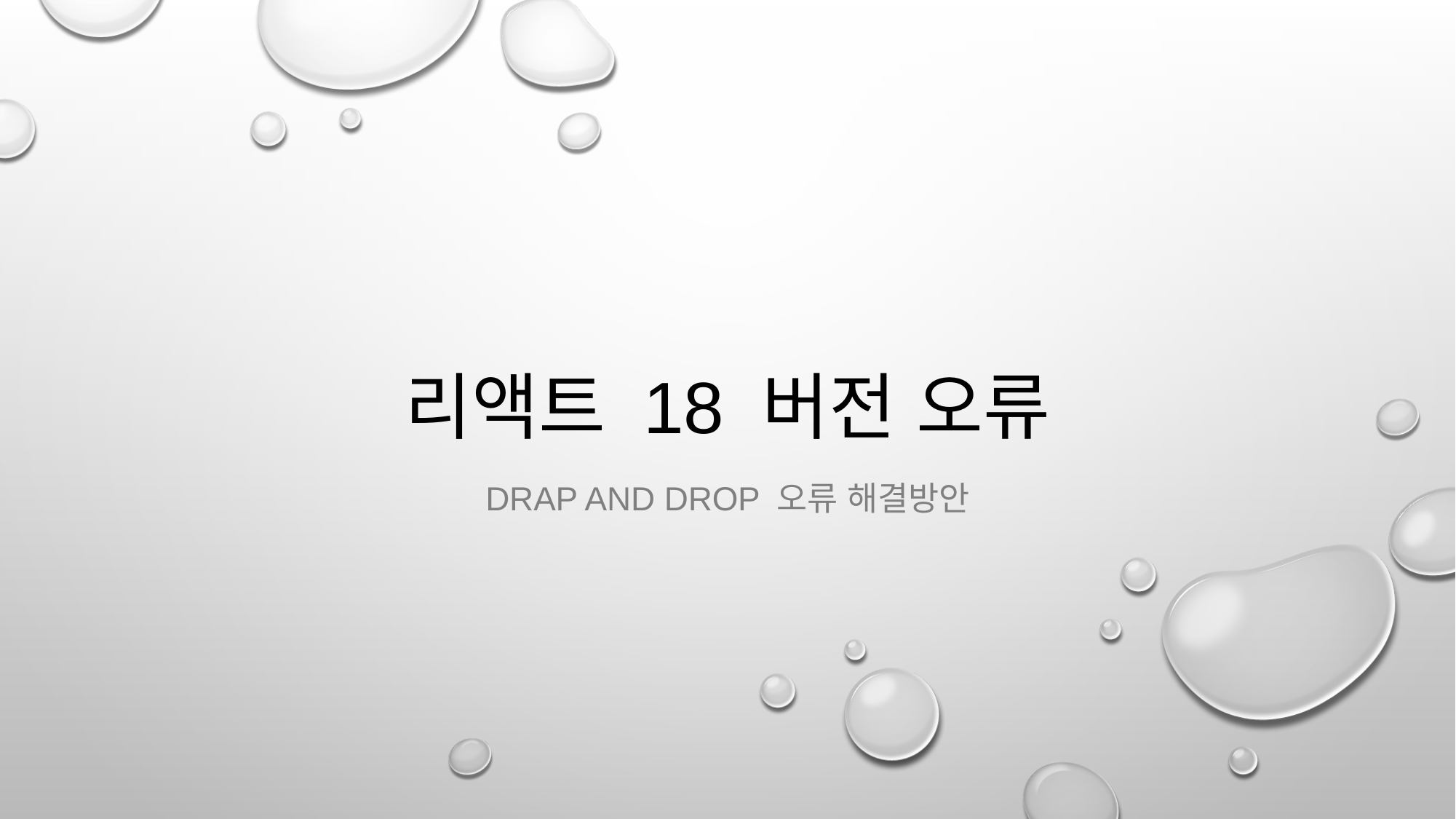

# 리액트 18 버전 오류
drap and drop 오류 해결방안